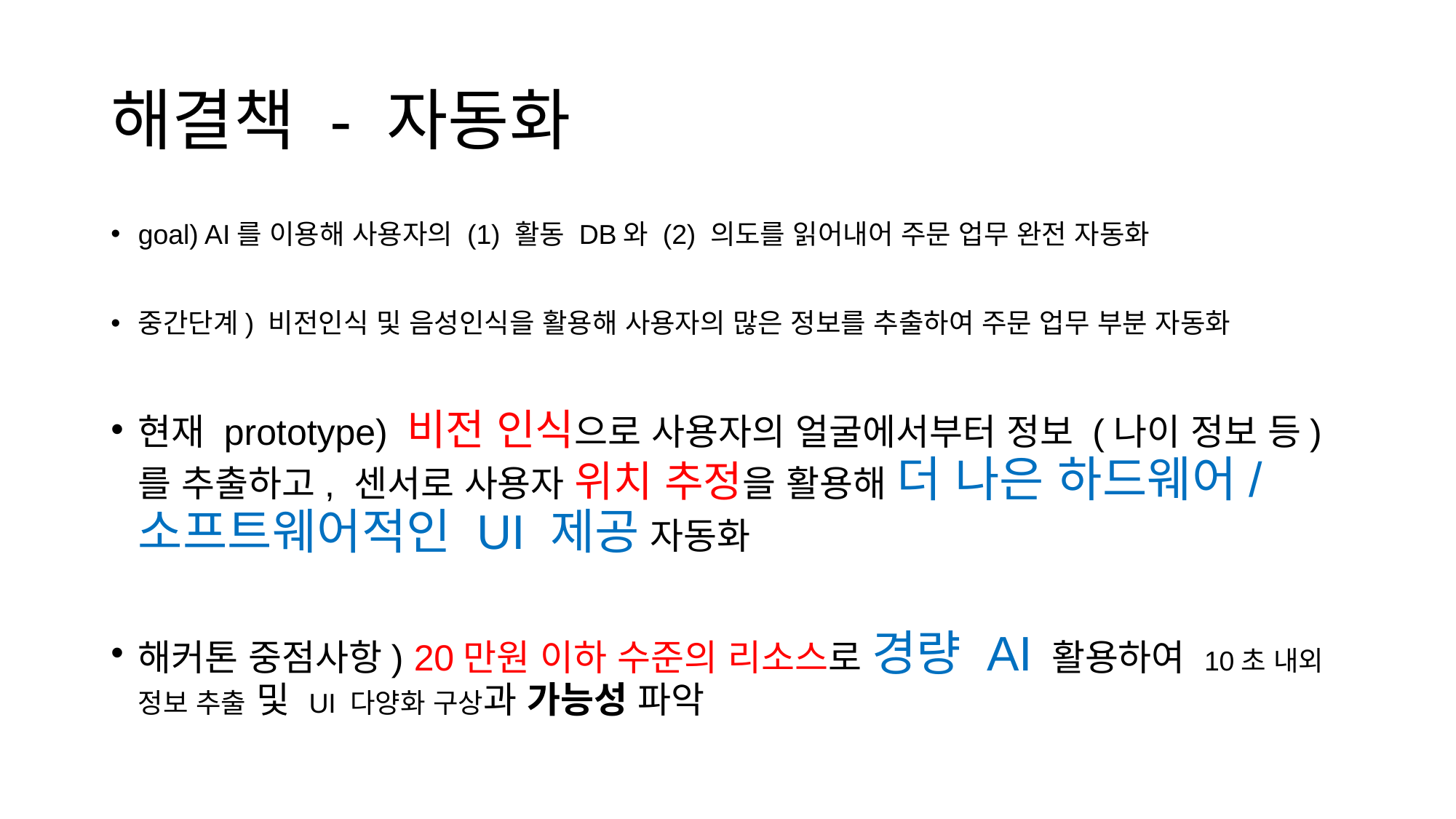

# 해결책 - 자동화
goal) AI를 이용해 사용자의 (1) 활동 DB와 (2) 의도를 읽어내어 주문 업무 완전 자동화

중간단계) 비전인식 및 음성인식을 활용해 사용자의 많은 정보를 추출하여 주문 업무 부분 자동화

현재 prototype) 비전 인식으로 사용자의 얼굴에서부터 정보 (나이 정보 등) 를 추출하고, 센서로 사용자 위치 추정을 활용해 더 나은 하드웨어/소프트웨어적인 UI 제공 자동화

해커톤 중점사항) 20만원 이하 수준의 리소스로 경량 AI 활용하여 10초 내외 정보 추출 및 UI 다양화 구상과 가능성 파악